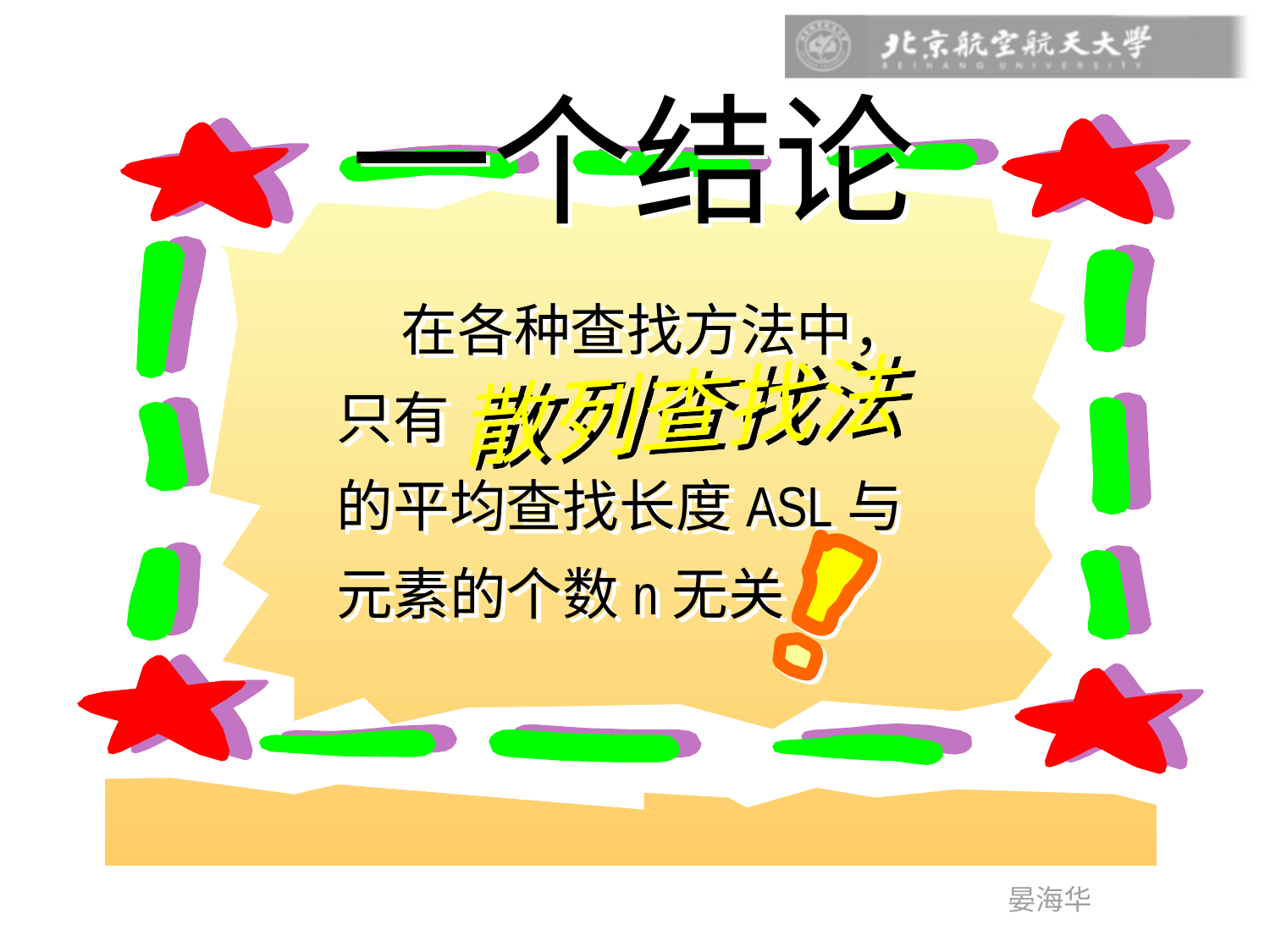

一个结论

    在各种查找方法中，
只有
的平均查找长度ASL与
元素的个数n无关
散列查找法